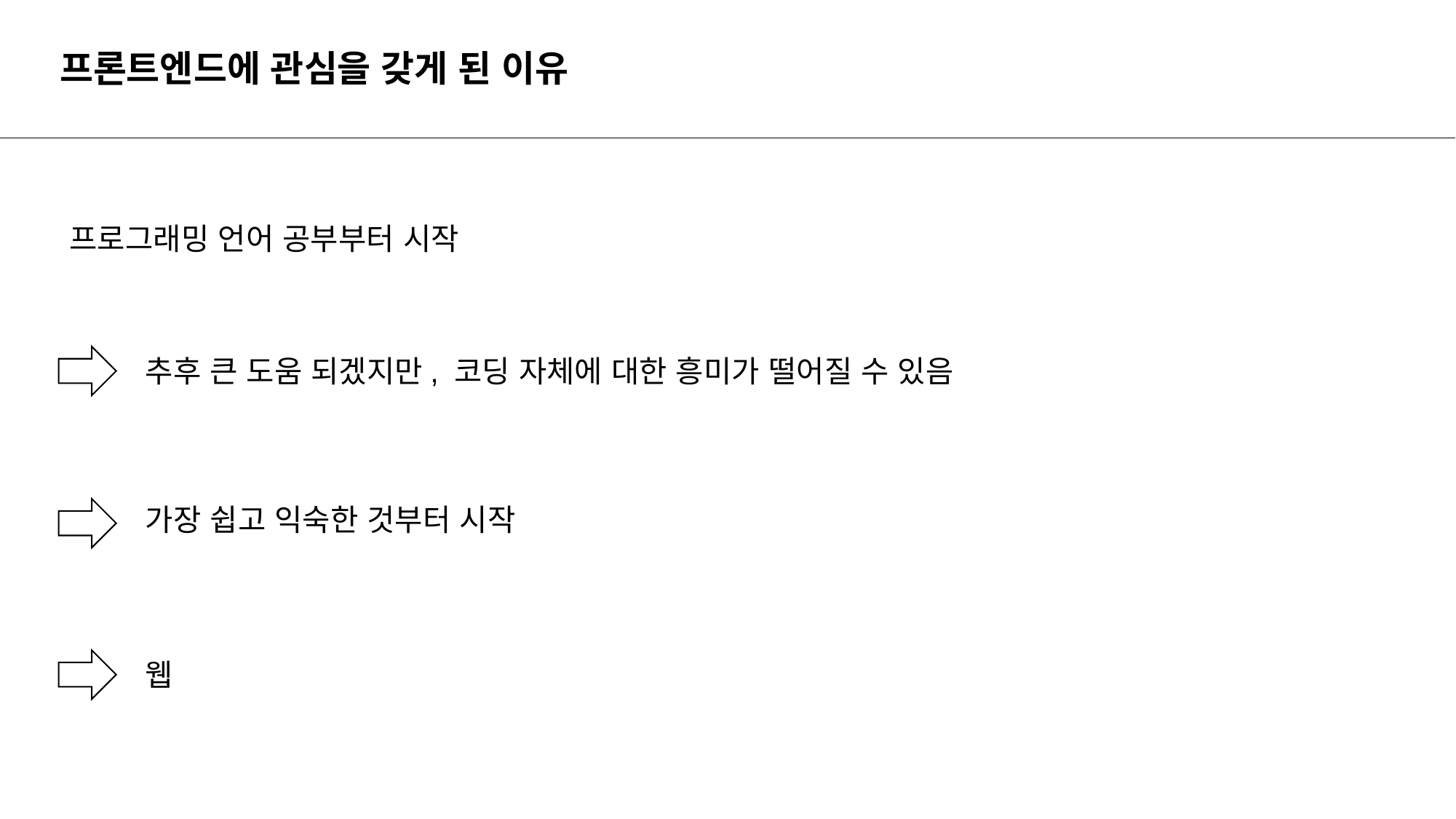

프론트엔드에 관심을 갖게 된 이유
프로그래밍 언어 공부부터 시작

추후 큰 도움 되겠지만, 코딩 자체에 대한 흥미가 떨어질 수 있음
가장 쉽고 익숙한 것부터 시작

웹